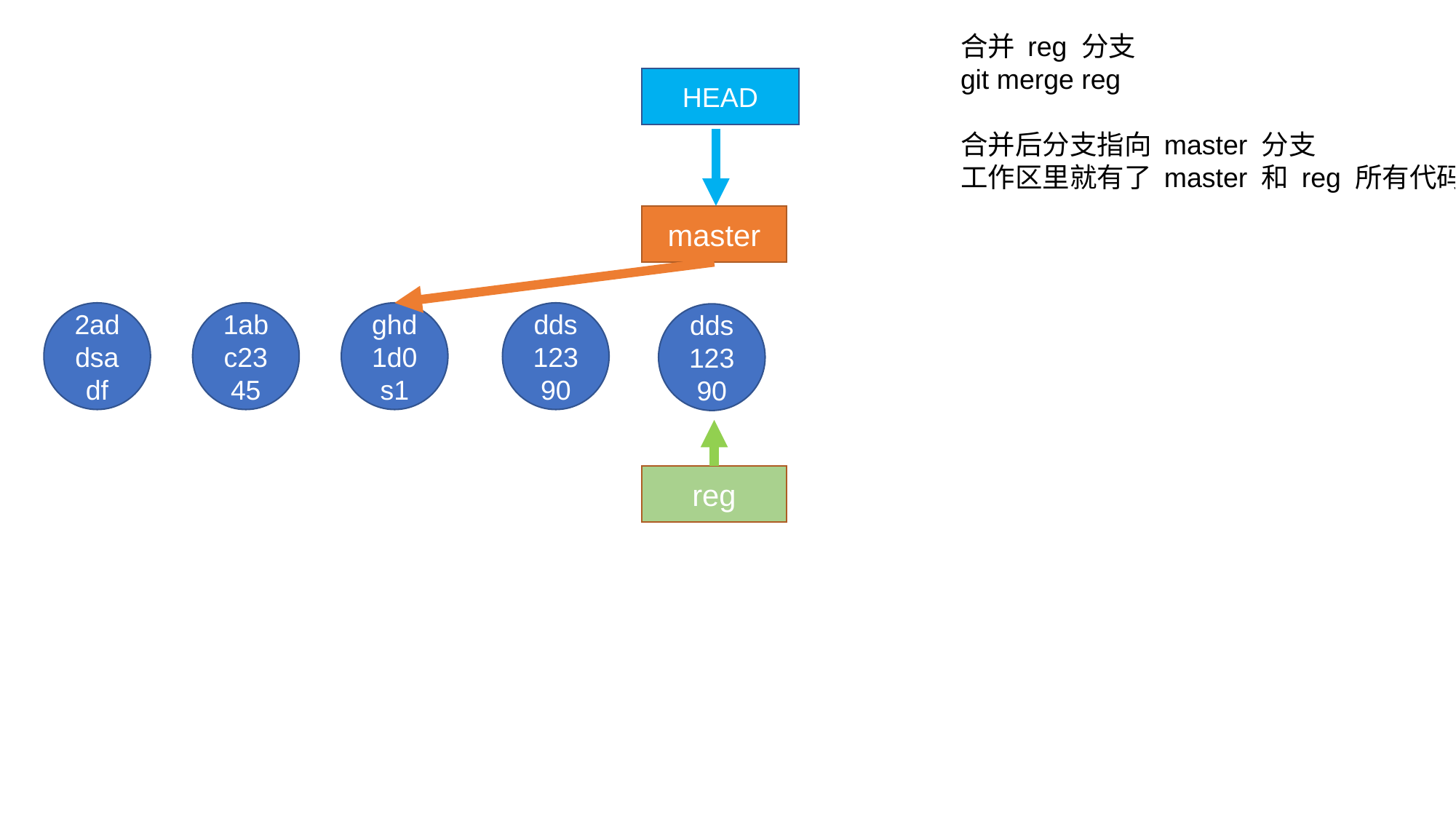

合并 reg 分支
git merge reg

合并后分支指向 master 分支
工作区里就有了 master 和 reg 所有代码
HEAD
master
2addsadf
1abc2345
ghd1d0s1
dds12390
dds12390
reg